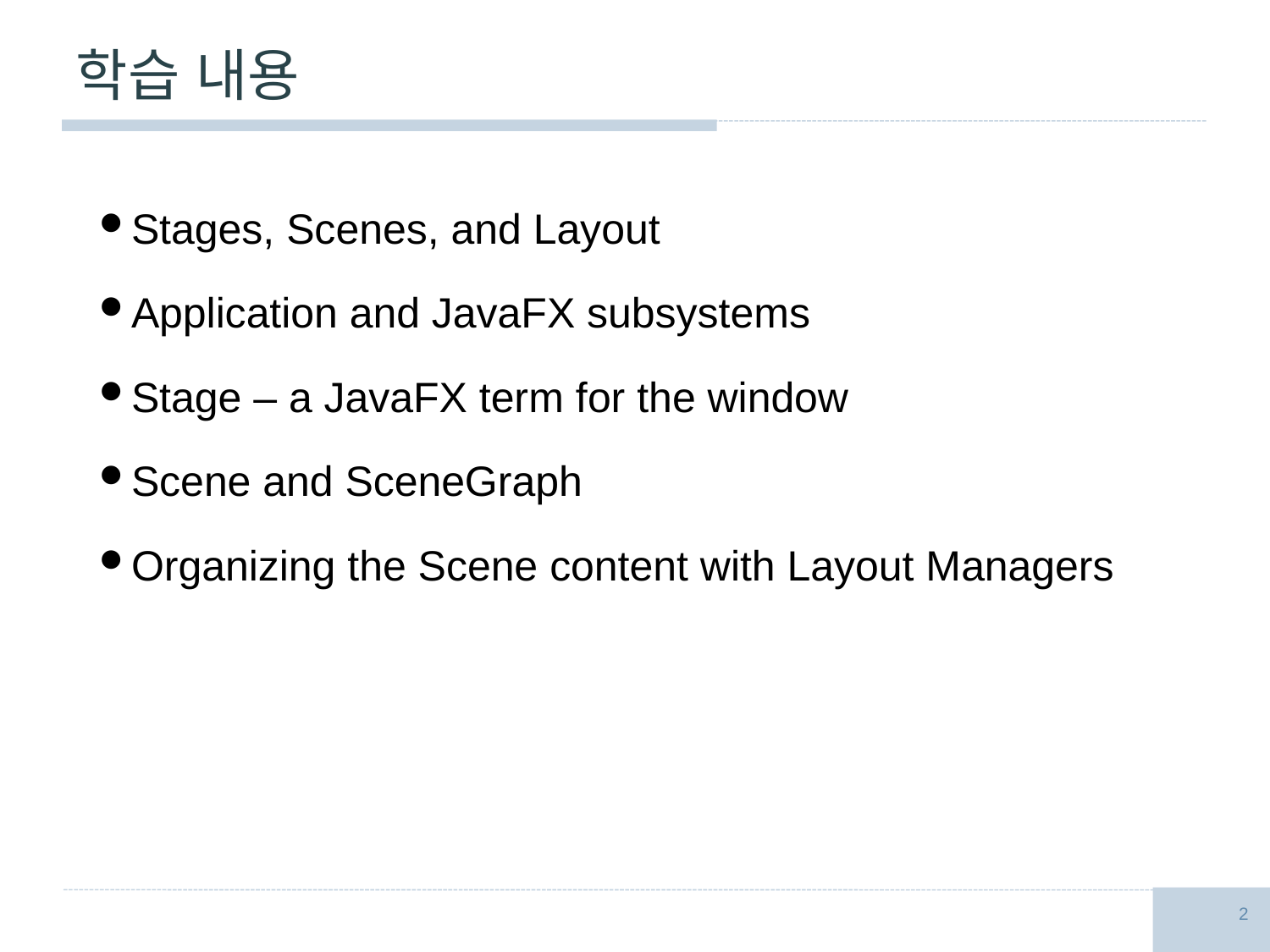

# 학습 내용
Stages, Scenes, and Layout
Application and JavaFX subsystems
Stage – a JavaFX term for the window
Scene and SceneGraph
Organizing the Scene content with Layout Managers